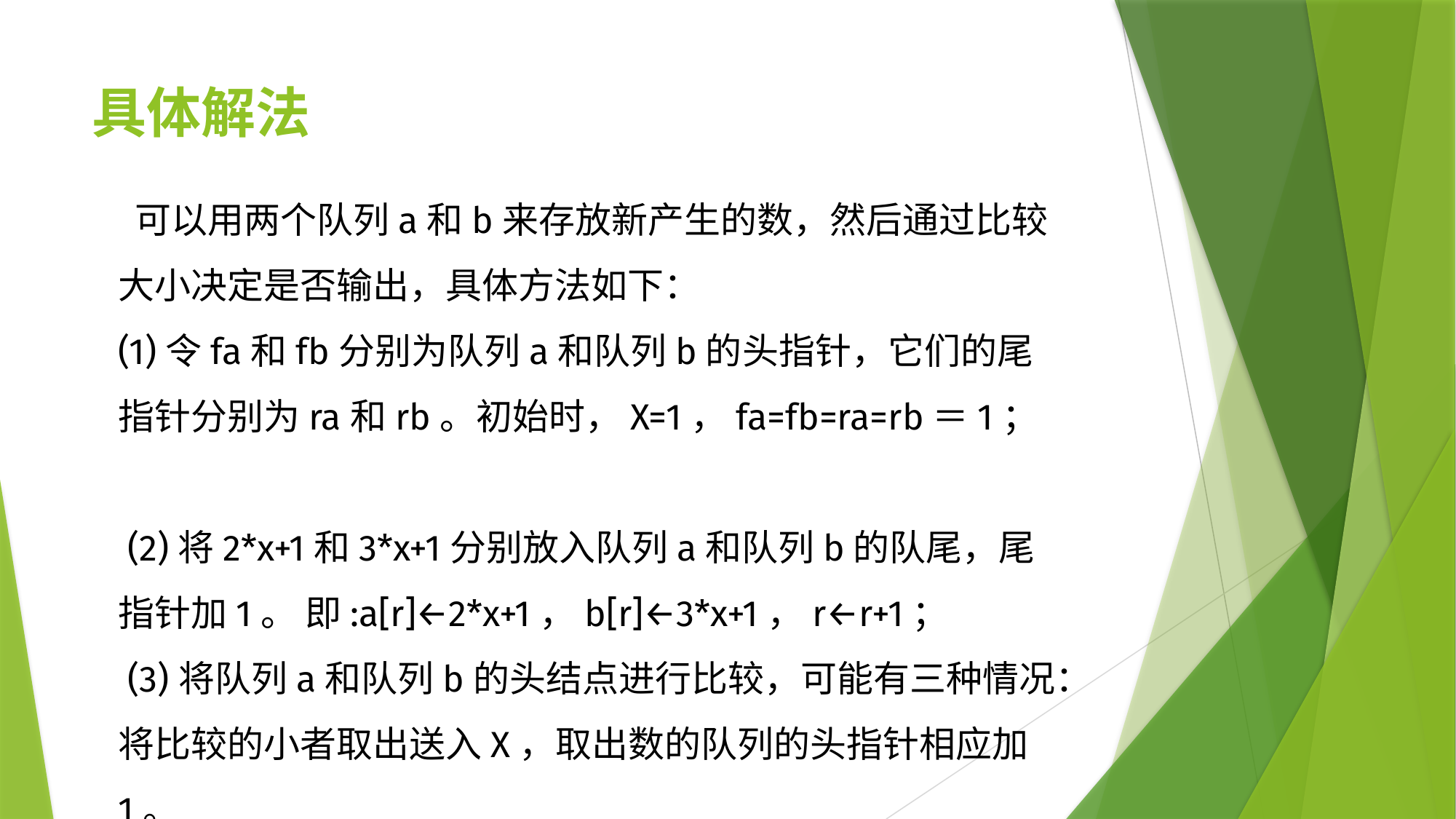

# 具体解法
 可以用两个队列a和b来存放新产生的数，然后通过比较大小决定是否输出，具体方法如下：
(1)令fa和fb分别为队列a和队列b的头指针，它们的尾指针分别为ra和rb。初始时，X=1，fa=fb=ra=rb＝1；
 (2)将2*x+1和3*x+1分别放入队列a和队列b的队尾，尾指针加1。 即:a[r]←2*x+1，b[r]←3*x+1，r←r+1；
 (3)将队列a和队列b的头结点进行比较，可能有三种情况：
将比较的小者取出送入X，取出数的队列的头指针相应加1。
(4)重复(2)，(3)直至取出第N项为止。